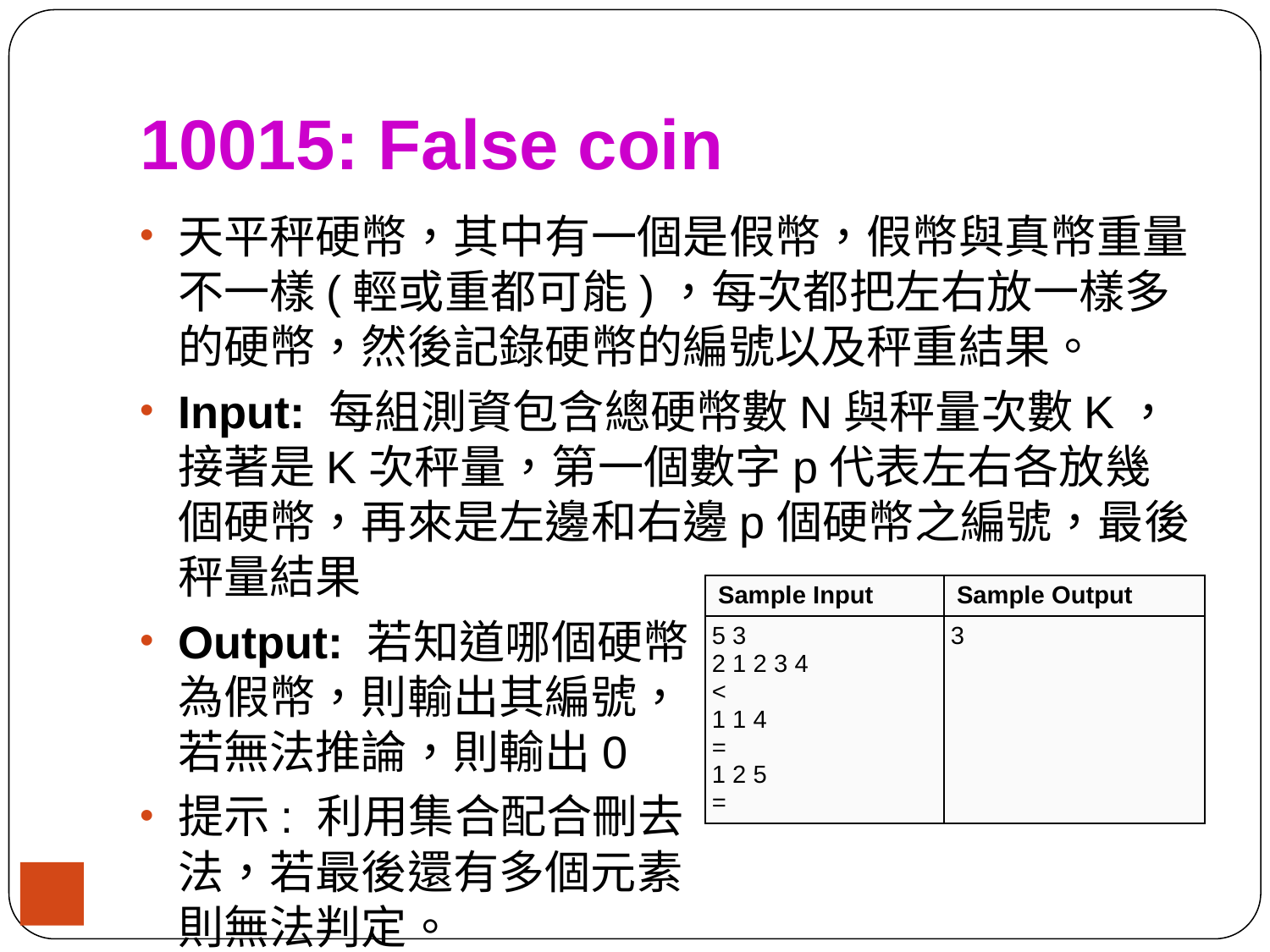

# 10015: False coin
天平秤硬幣，其中有一個是假幣，假幣與真幣重量不一樣(輕或重都可能)，每次都把左右放一樣多的硬幣，然後記錄硬幣的編號以及秤重結果。
Input: 每組測資包含總硬幣數N與秤量次數K，接著是K次秤量，第一個數字p代表左右各放幾個硬幣，再來是左邊和右邊p個硬幣之編號，最後秤量結果
Output: 若知道哪個硬幣
為假幣，則輸出其編號，
若無法推論，則輸出0
提示: 利用集合配合刪去
法，若最後還有多個元素
則無法判定。
| Sample Input | Sample Output |
| --- | --- |
| 5 3 2 1 2 3 4 < 1 1 4 = 1 2 5 = | 3 |